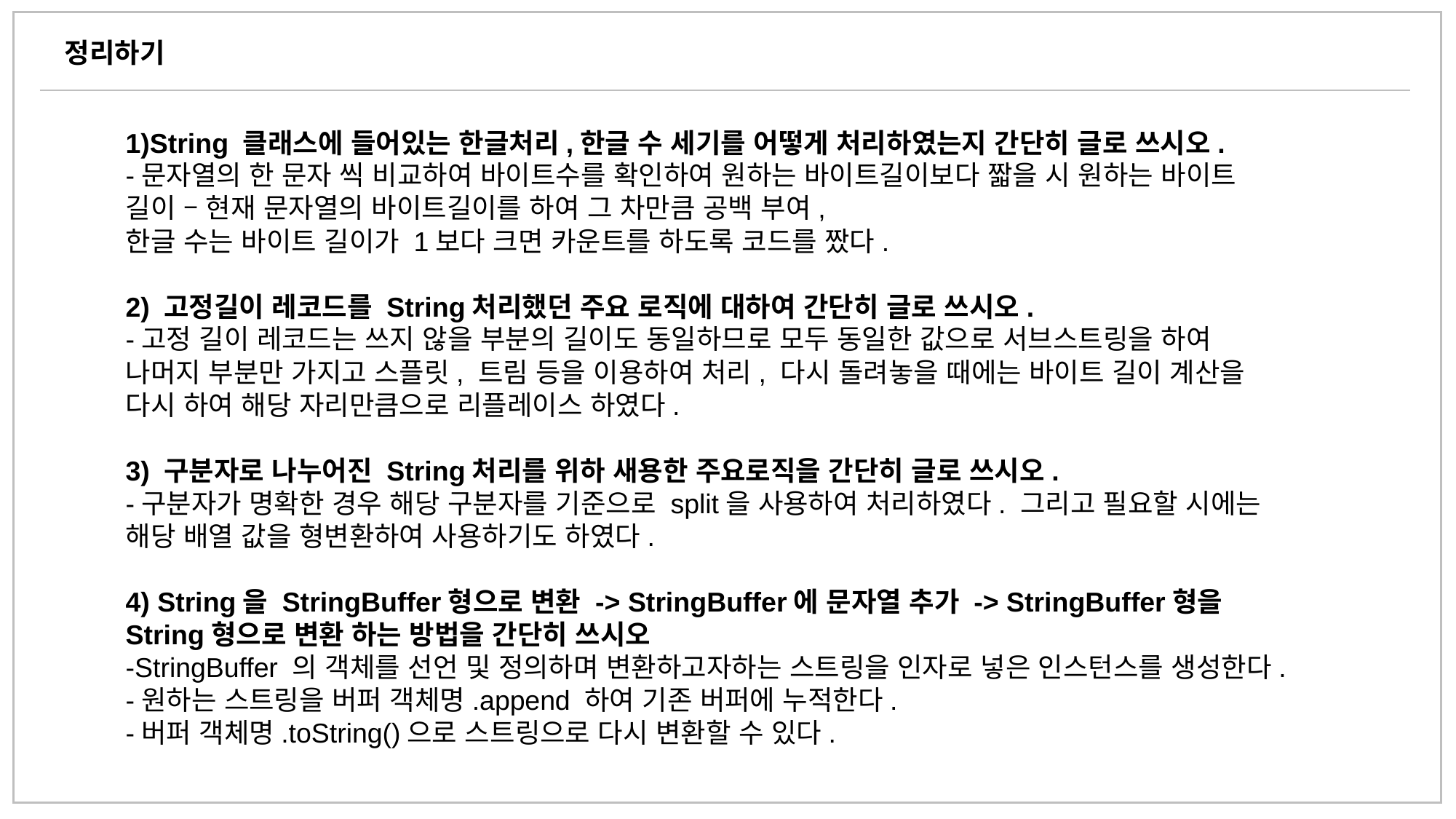

정리하기
1)String 클래스에 들어있는 한글처리,한글 수 세기를 어떻게 처리하였는지 간단히 글로 쓰시오.
-문자열의 한 문자 씩 비교하여 바이트수를 확인하여 원하는 바이트길이보다 짧을 시 원하는 바이트 길이 – 현재 문자열의 바이트길이를 하여 그 차만큼 공백 부여,
한글 수는 바이트 길이가 1보다 크면 카운트를 하도록 코드를 짰다.

2) 고정길이 레코드를 String처리했던 주요 로직에 대하여 간단히 글로 쓰시오.
-고정 길이 레코드는 쓰지 않을 부분의 길이도 동일하므로 모두 동일한 값으로 서브스트링을 하여 나머지 부분만 가지고 스플릿, 트림 등을 이용하여 처리, 다시 돌려놓을 때에는 바이트 길이 계산을 다시 하여 해당 자리만큼으로 리플레이스 하였다.

3) 구분자로 나누어진 String처리를 위하 새용한 주요로직을 간단히 글로 쓰시오.
-구분자가 명확한 경우 해당 구분자를 기준으로 split을 사용하여 처리하였다. 그리고 필요할 시에는 해당 배열 값을 형변환하여 사용하기도 하였다.

4) String을 StringBuffer형으로 변환 -> StringBuffer에 문자열 추가 -> StringBuffer형을 String형으로 변환 하는 방법을 간단히 쓰시오
-StringBuffer 의 객체를 선언 및 정의하며 변환하고자하는 스트링을 인자로 넣은 인스턴스를 생성한다.
-원하는 스트링을 버퍼 객체명.append 하여 기존 버퍼에 누적한다.
-버퍼 객체명.toString()으로 스트링으로 다시 변환할 수 있다.